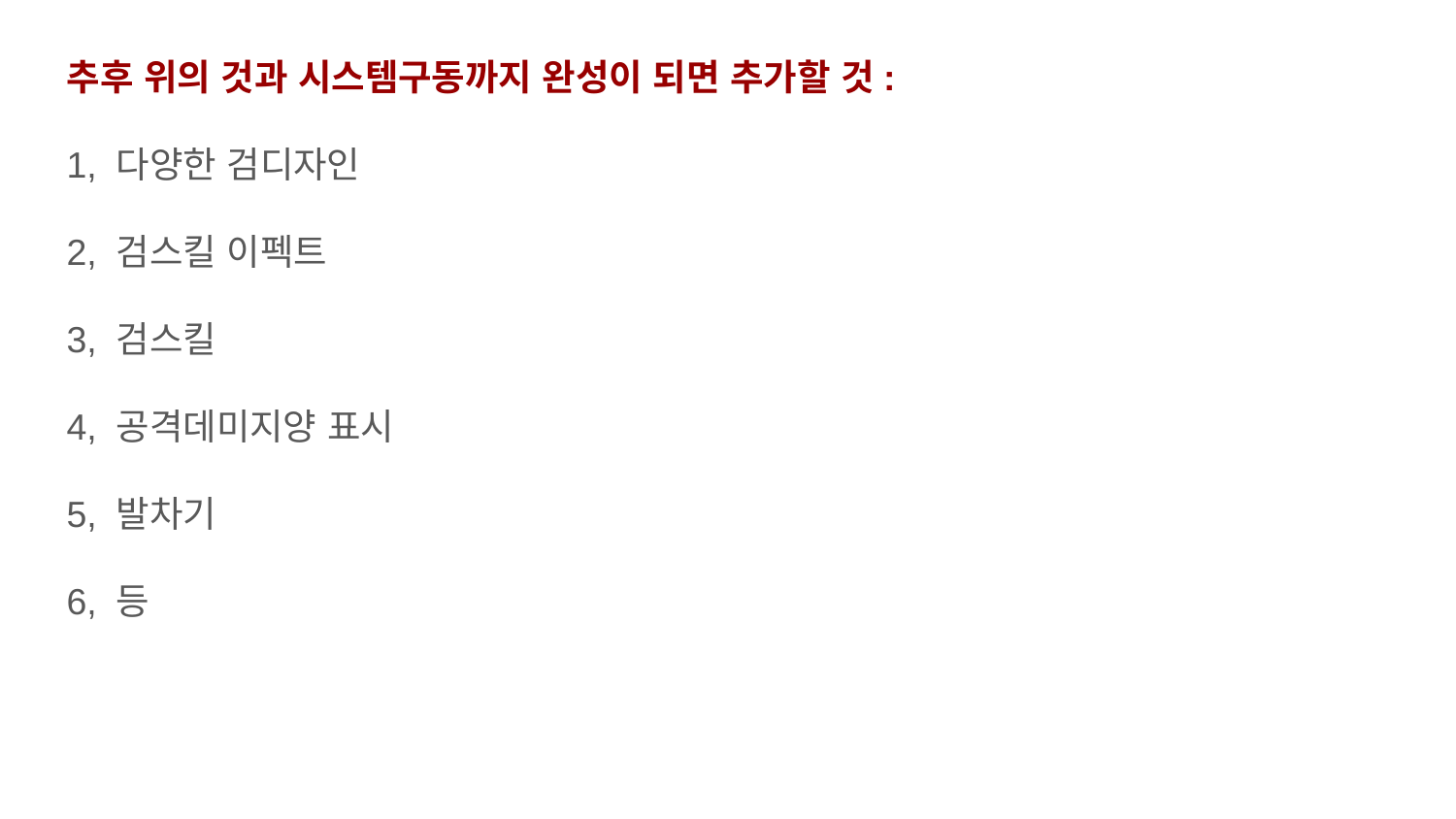

추후 위의 것과 시스템구동까지 완성이 되면 추가할 것:

1, 다양한 검디자인

2, 검스킬 이펙트

3, 검스킬

4, 공격데미지양 표시

5, 발차기

6, 등